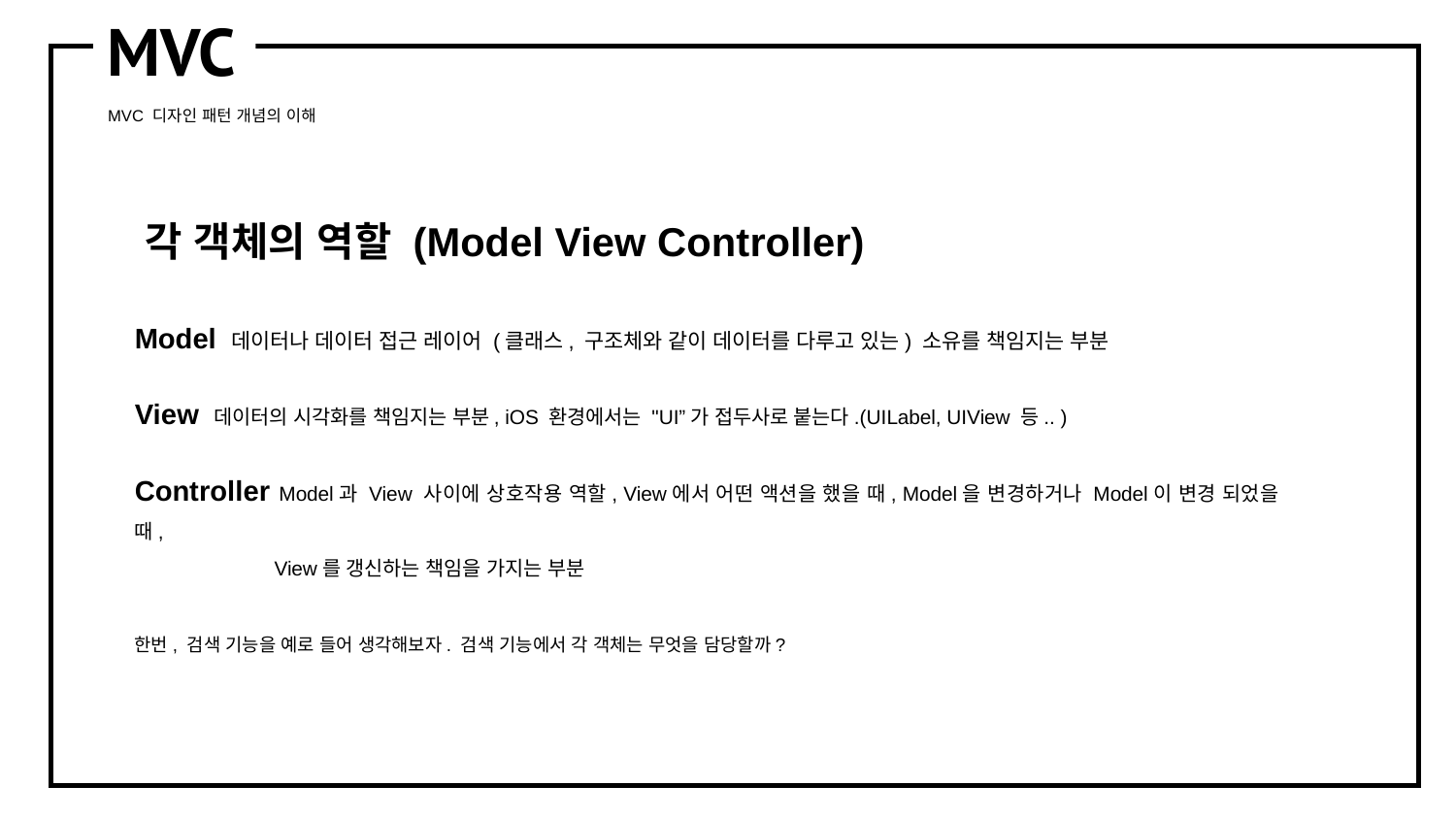

MVC

MVC 디자인 패턴 개념의 이해
각 객체의 역할 (Model View Controller)
Model  데이터나 데이터 접근 레이어 (클래스, 구조체와 같이 데이터를 다루고 있는) 소유를 책임지는 부분

View  데이터의 시각화를 책임지는 부분, iOS 환경에서는 "UI”가 접두사로 붙는다.(UILabel, UIView 등.. )

Controller Model과 View 사이에 상호작용 역할, View에서 어떤 액션을 했을 때, Model을 변경하거나 Model이 변경 되었을 때,
                         View를 갱신하는 책임을 가지는 부분
한번, 검색 기능을 예로 들어 생각해보자. 검색 기능에서 각 객체는 무엇을 담당할까?